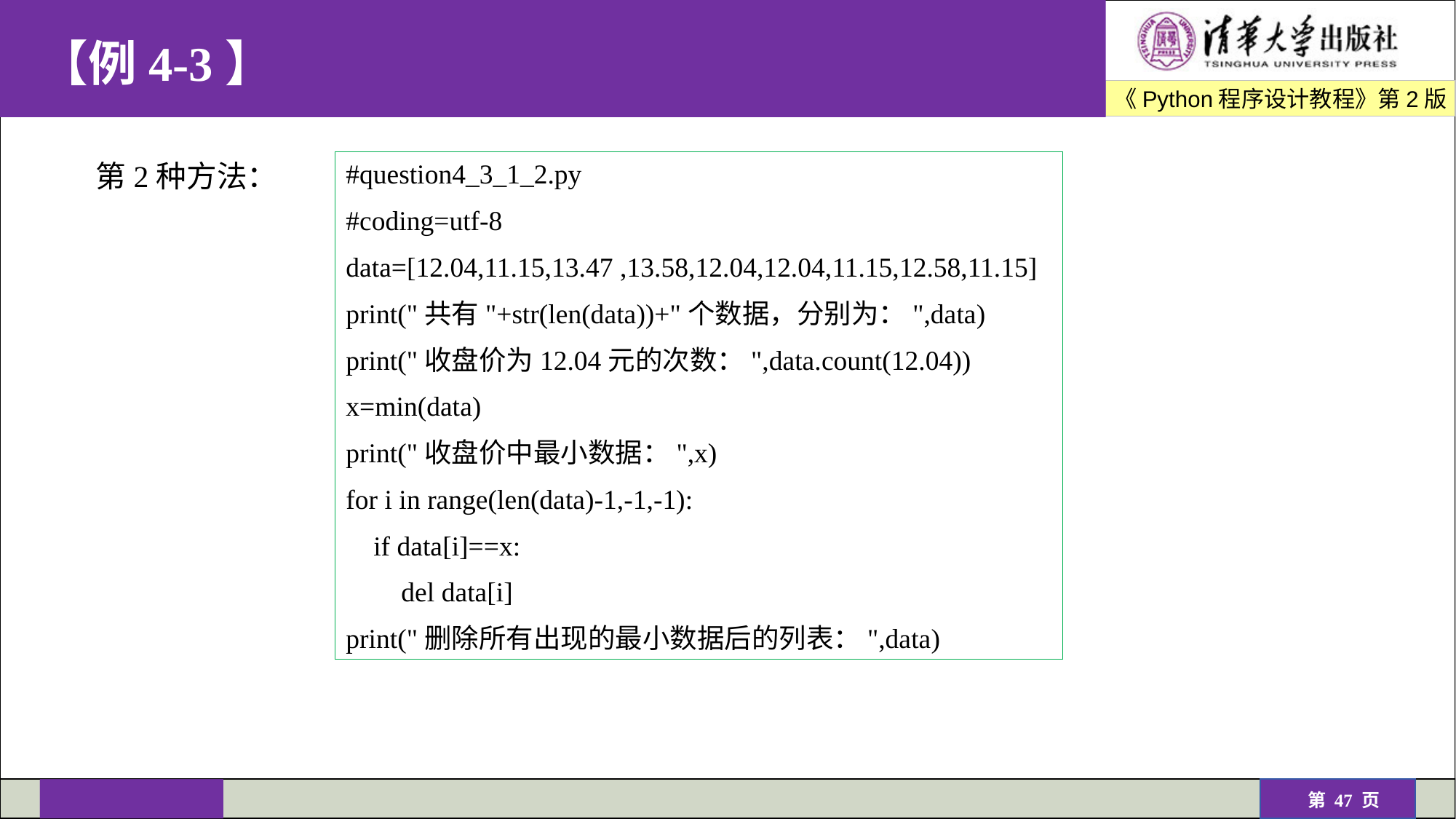

# 【例4-3】
第2种方法：
#question4_3_1_2.py
#coding=utf-8
data=[12.04,11.15,13.47 ,13.58,12.04,12.04,11.15,12.58,11.15]
print("共有"+str(len(data))+"个数据，分别为：",data)
print("收盘价为12.04元的次数：",data.count(12.04))
x=min(data)
print("收盘价中最小数据：",x)
for i in range(len(data)-1,-1,-1):
    if data[i]==x:
        del data[i]
print("删除所有出现的最小数据后的列表：",data)